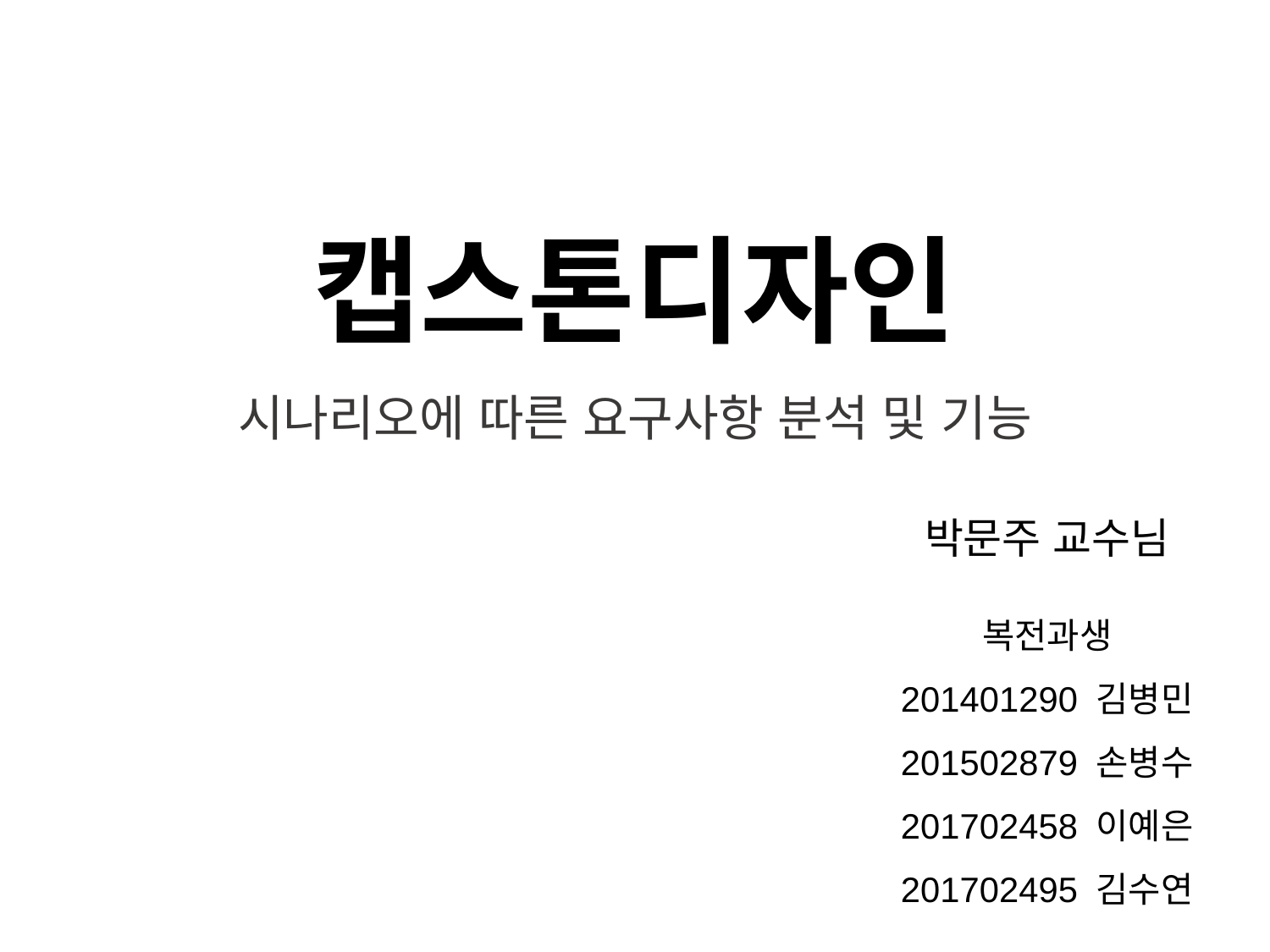

# 캡스톤디자인 시나리오에 따른 요구사항 분석 및 기능
박문주 교수님

복전과생
201401290 김병민
201502879 손병수
201702458 이예은
201702495 김수연